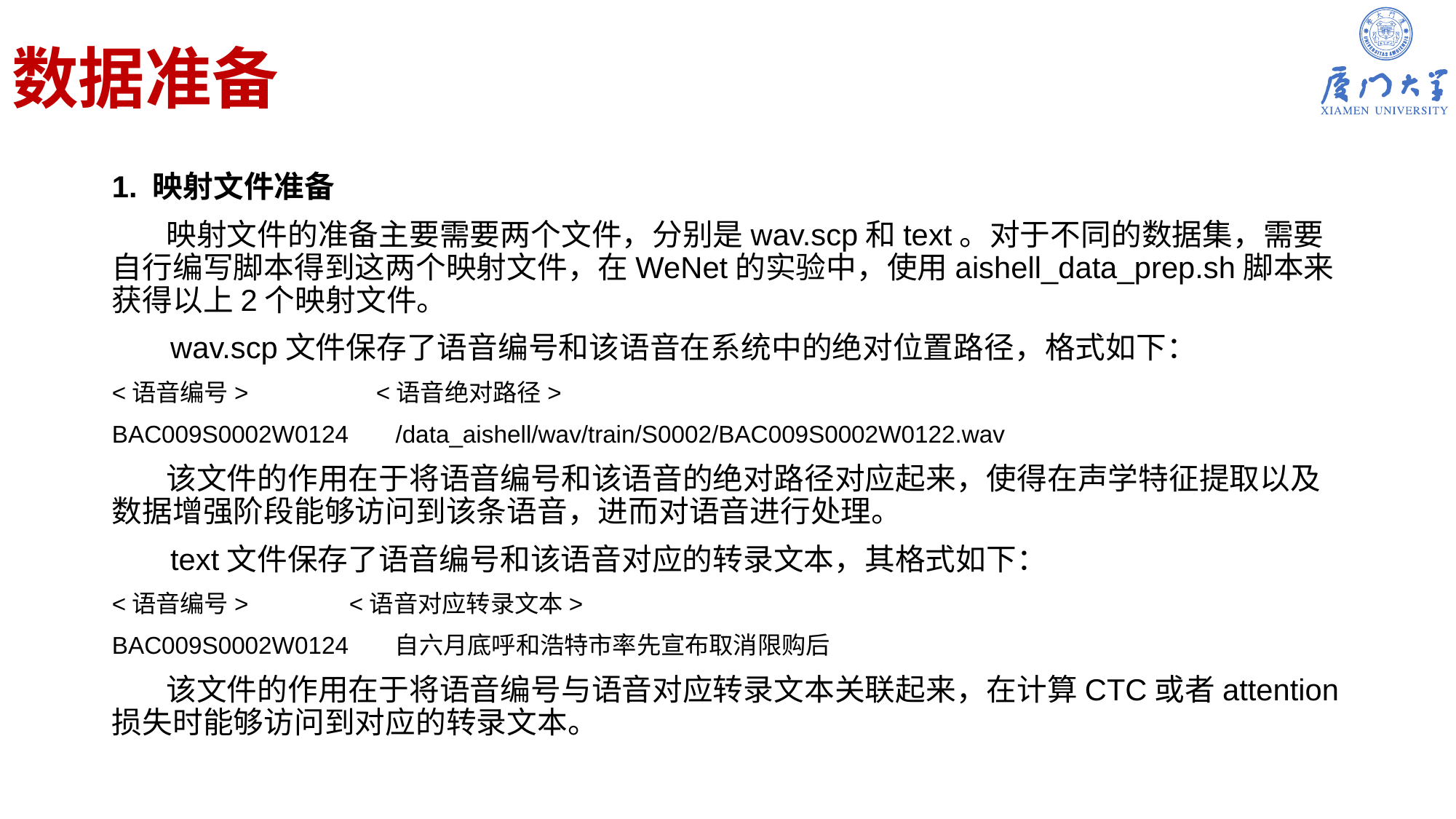

# 数据准备
1. 映射文件准备
       映射文件的准备主要需要两个文件，分别是wav.scp和text。对于不同的数据集，需要自行编写脚本得到这两个映射文件，在WeNet的实验中，使用aishell_data_prep.sh脚本来获得以上2个映射文件。
       wav.scp文件保存了语音编号和该语音在系统中的绝对位置路径，格式如下：
<语音编号>                   <语音绝对路径>
BAC009S0002W0124       /data_aishell/wav/train/S0002/BAC009S0002W0122.wav
       该文件的作用在于将语音编号和该语音的绝对路径对应起来，使得在声学特征提取以及数据增强阶段能够访问到该条语音，进而对语音进行处理。
       text文件保存了语音编号和该语音对应的转录文本，其格式如下：
<语音编号>               <语音对应转录文本>
BAC009S0002W0124      自六月底呼和浩特市率先宣布取消限购后
       该文件的作用在于将语音编号与语音对应转录文本关联起来，在计算CTC或者attention损失时能够访问到对应的转录文本。